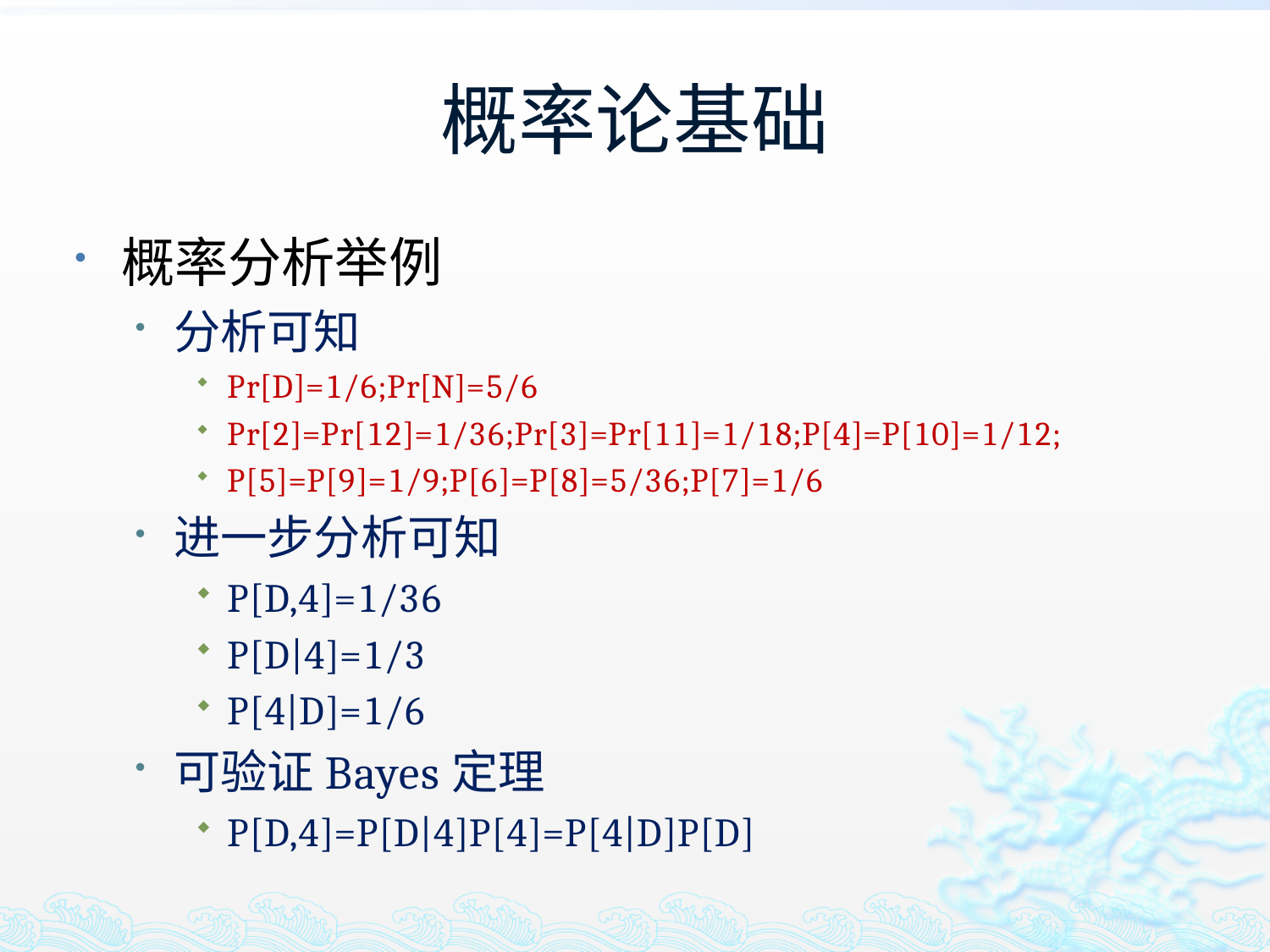

# 概率论基础
概率分析举例
分析可知
Pr[D]=1/6;Pr[N]=5/6
Pr[2]=Pr[12]=1/36;Pr[3]=Pr[11]=1/18;P[4]=P[10]=1/12;
P[5]=P[9]=1/9;P[6]=P[8]=5/36;P[7]=1/6
进一步分析可知
P[D,4]=1/36
P[D|4]=1/3
P[4|D]=1/6
可验证Bayes定理
P[D,4]=P[D|4]P[4]=P[4|D]P[D]